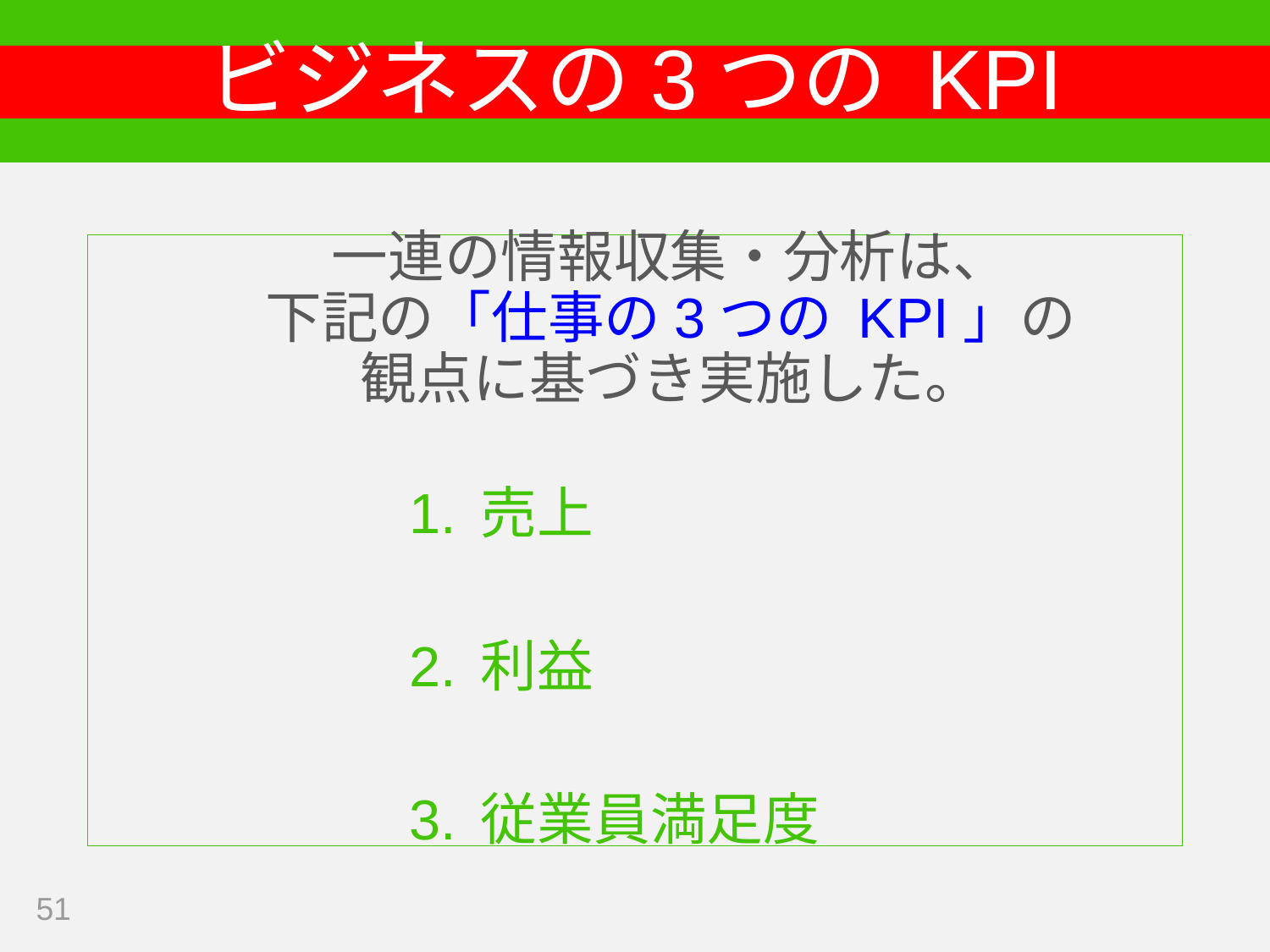

# ビジネスの3つの KPI
一連の情報収集・分析は、
下記の「仕事の3つの KPI」の
観点に基づき実施した。

売上

利益

従業員満足度
51